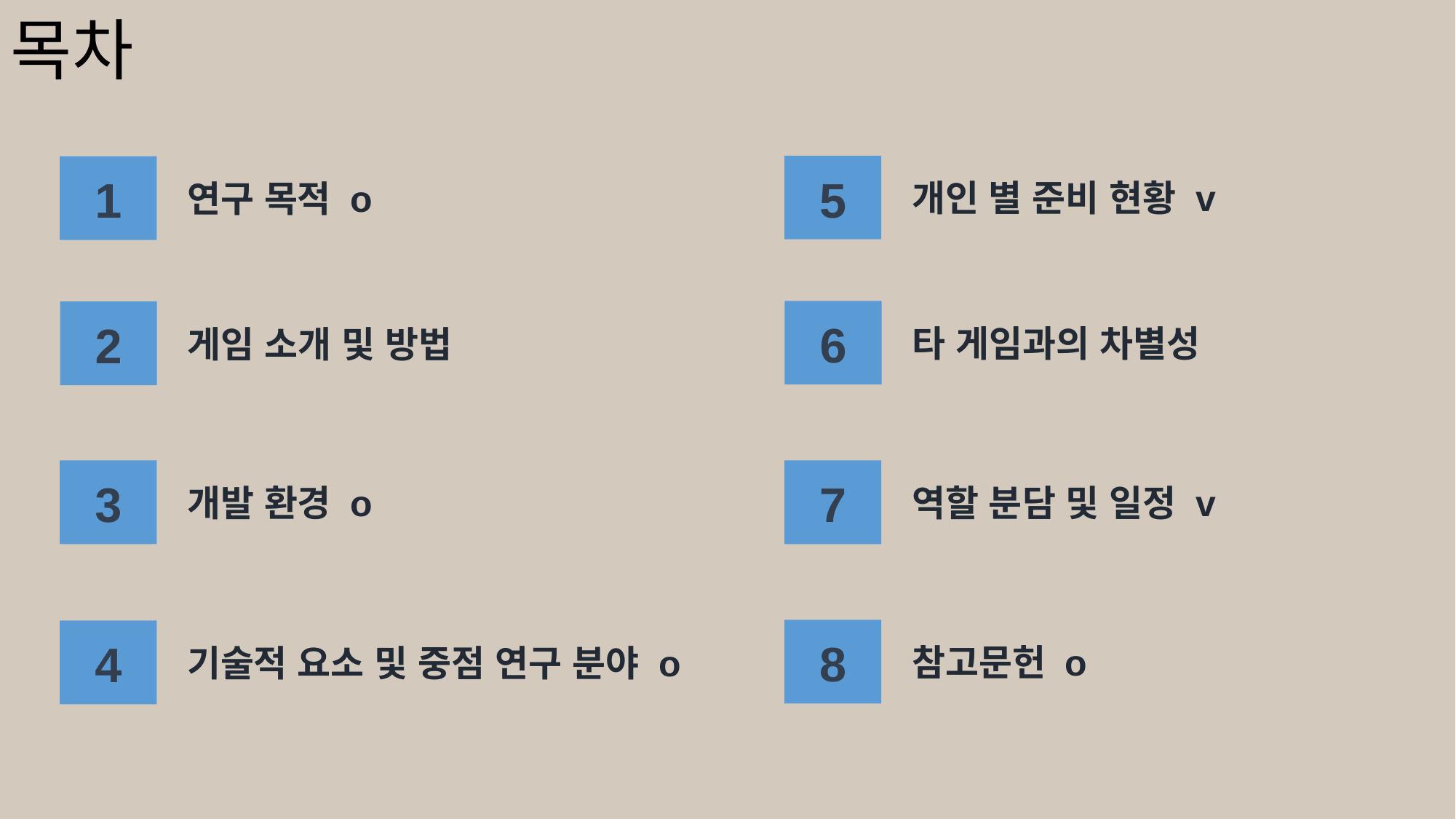

목차

5
개인 별 준비 현황 v

1
연구 목적 o

6
타 게임과의 차별성

2
게임 소개 및 방법

3
개발 환경 o

7
역할 분담 및 일정 v

8
참고문헌 o

4
기술적 요소 및 중점 연구 분야 o